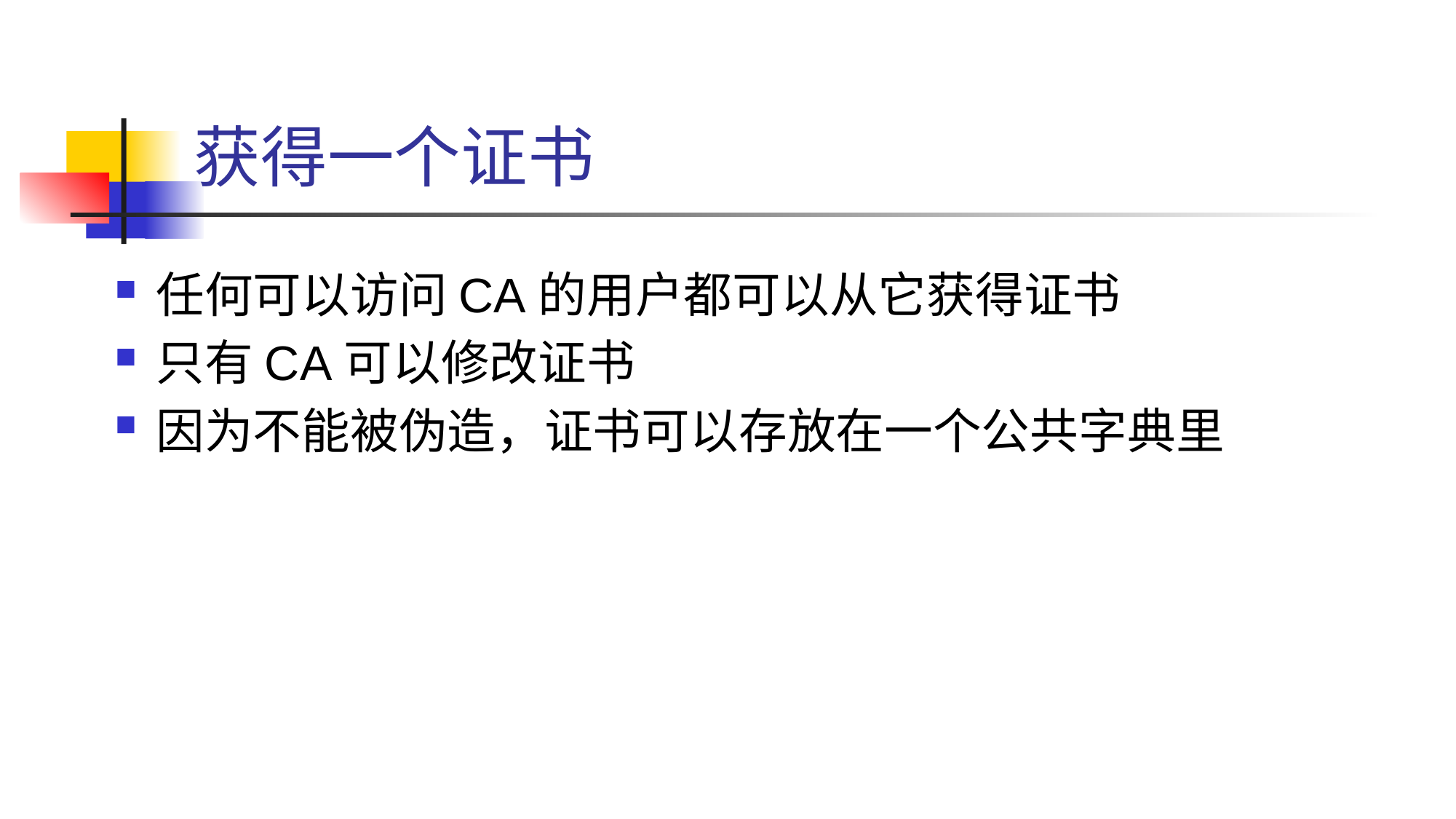

# 获得一个证书
任何可以访问CA的用户都可以从它获得证书
只有CA可以修改证书
因为不能被伪造，证书可以存放在一个公共字典里